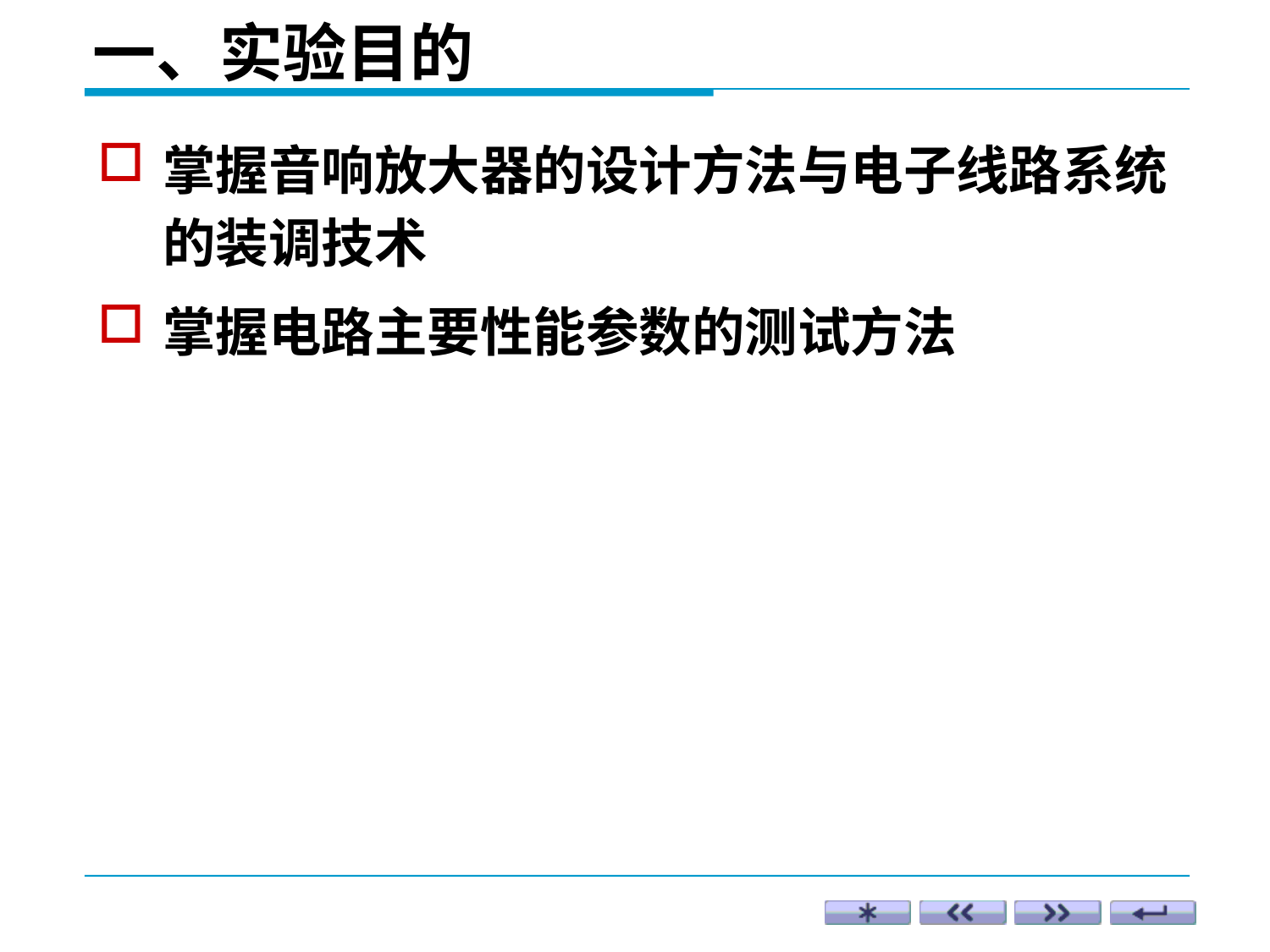

# 一、实验目的
掌握音响放大器的设计方法与电子线路系统的装调技术
掌握电路主要性能参数的测试方法
3